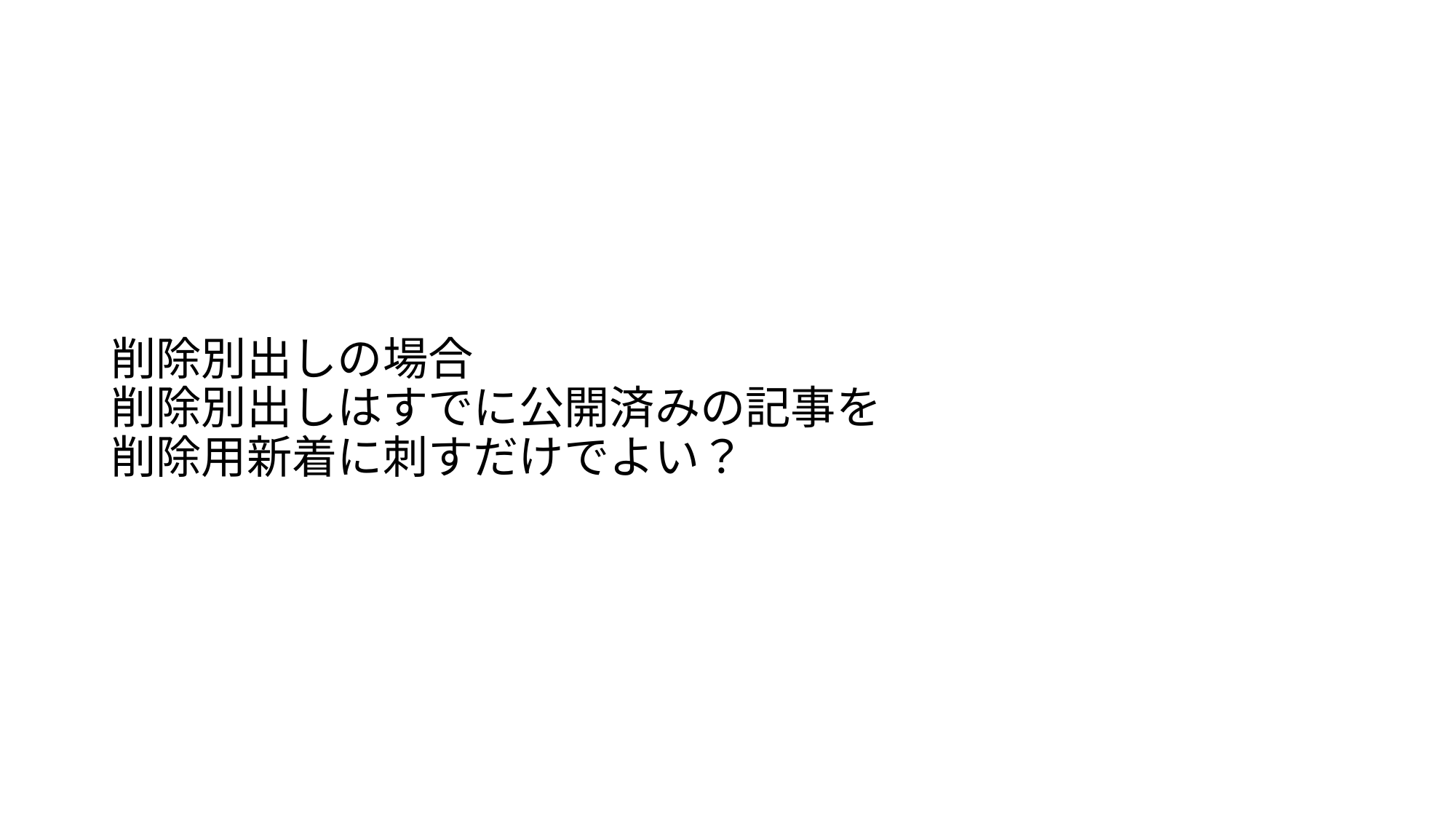

# 削除別出しの場合 削除別出しはすでに公開済みの記事を 削除用新着に刺すだけでよい？